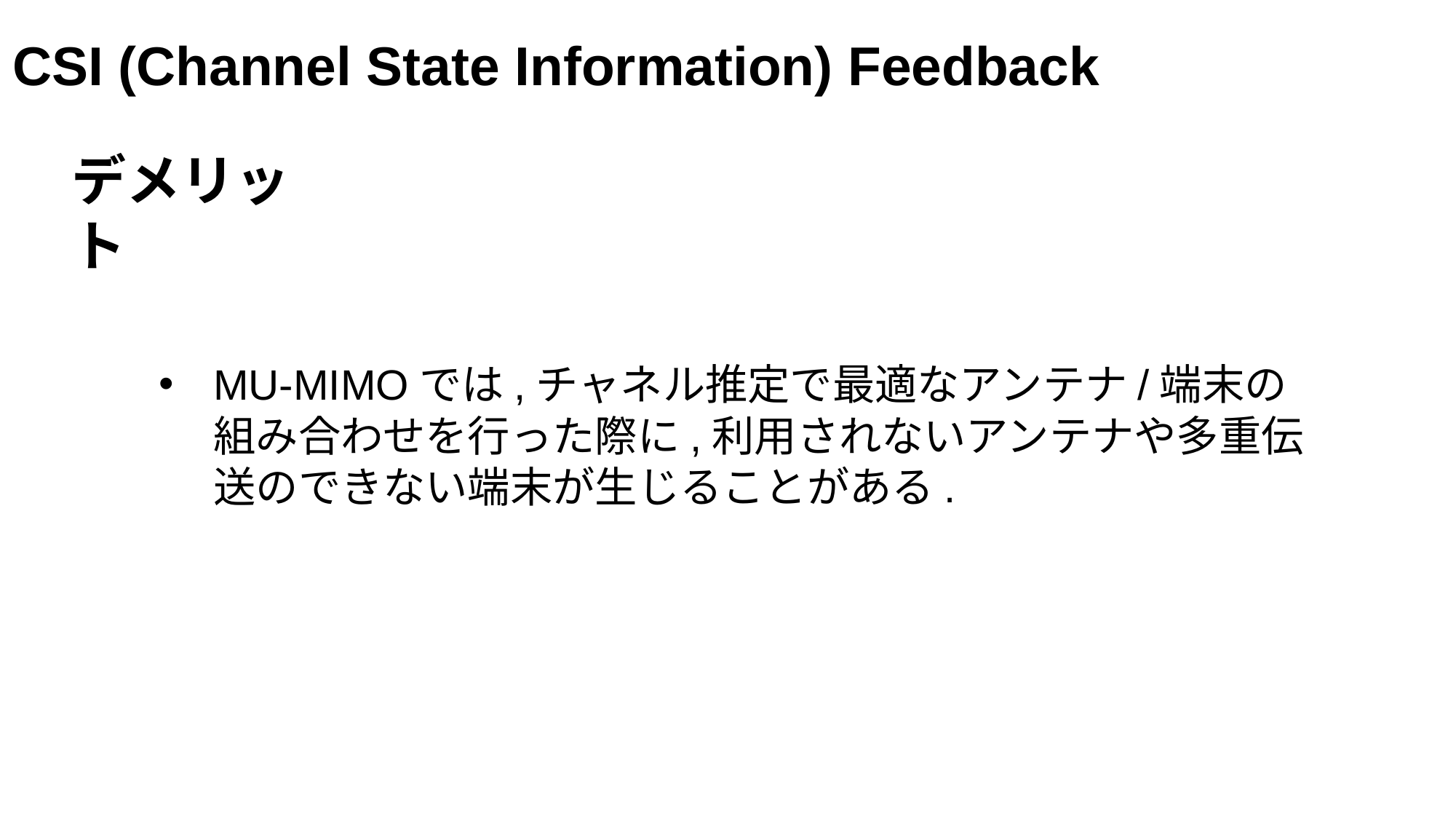

CSI (Channel State Information) Feedback
デメリット
MU-MIMOでは,チャネル推定で最適なアンテナ/端末の組み合わせを行った際に,利用されないアンテナや多重伝送のできない端末が生じることがある.